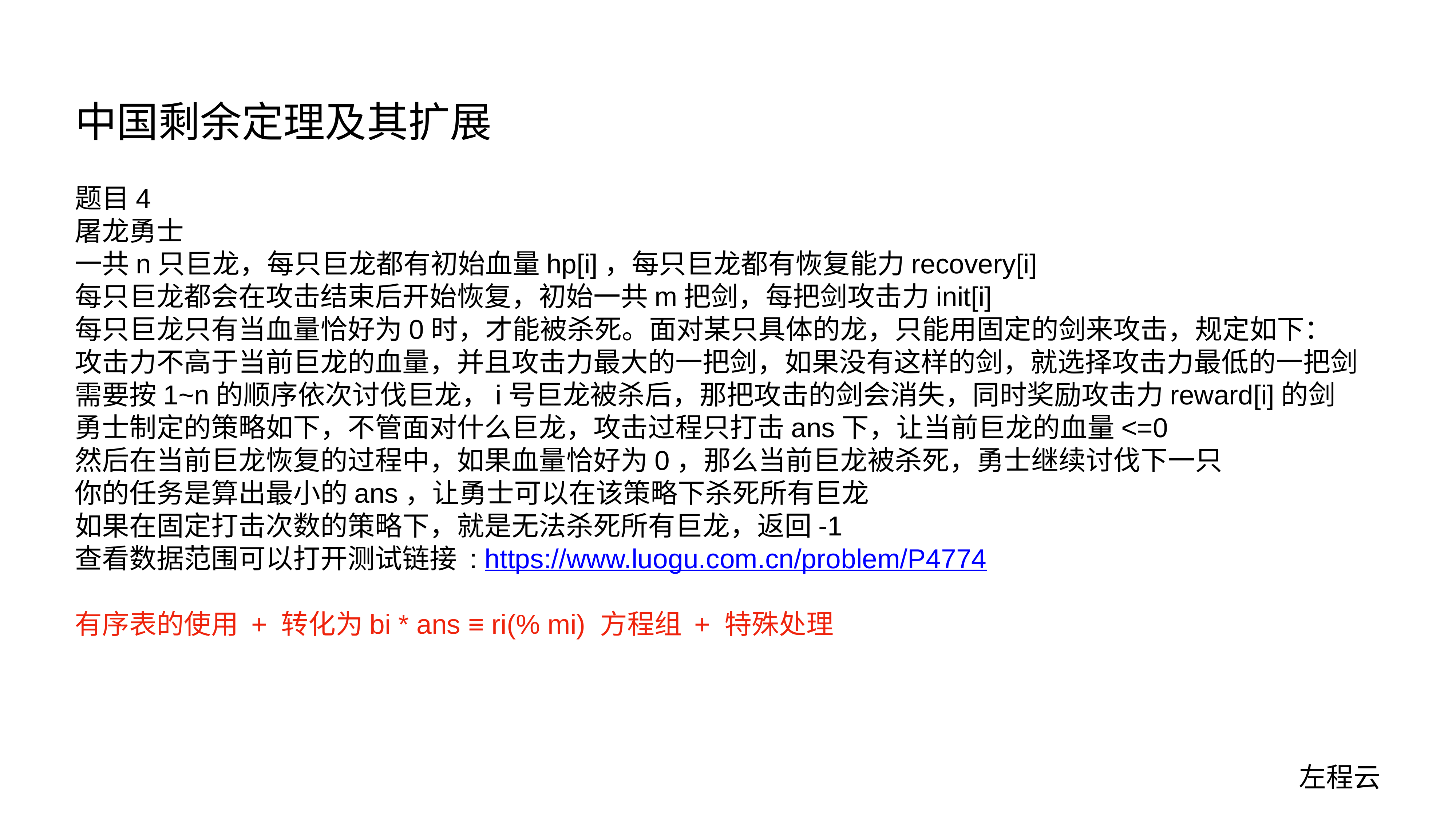

# 中国剩余定理及其扩展
题目4
屠龙勇士
一共n只巨龙，每只巨龙都有初始血量hp[i]，每只巨龙都有恢复能力recovery[i]
每只巨龙都会在攻击结束后开始恢复，初始一共m把剑，每把剑攻击力init[i]
每只巨龙只有当血量恰好为0时，才能被杀死。面对某只具体的龙，只能用固定的剑来攻击，规定如下：
攻击力不高于当前巨龙的血量，并且攻击力最大的一把剑，如果没有这样的剑，就选择攻击力最低的一把剑
需要按1~n的顺序依次讨伐巨龙，i号巨龙被杀后，那把攻击的剑会消失，同时奖励攻击力reward[i]的剑
勇士制定的策略如下，不管面对什么巨龙，攻击过程只打击ans下，让当前巨龙的血量<=0
然后在当前巨龙恢复的过程中，如果血量恰好为0，那么当前巨龙被杀死，勇士继续讨伐下一只
你的任务是算出最小的ans，让勇士可以在该策略下杀死所有巨龙
如果在固定打击次数的策略下，就是无法杀死所有巨龙，返回-1
查看数据范围可以打开测试链接 : https://www.luogu.com.cn/problem/P4774

有序表的使用 + 转化为bi * ans ≡ ri(% mi) 方程组 + 特殊处理
左程云